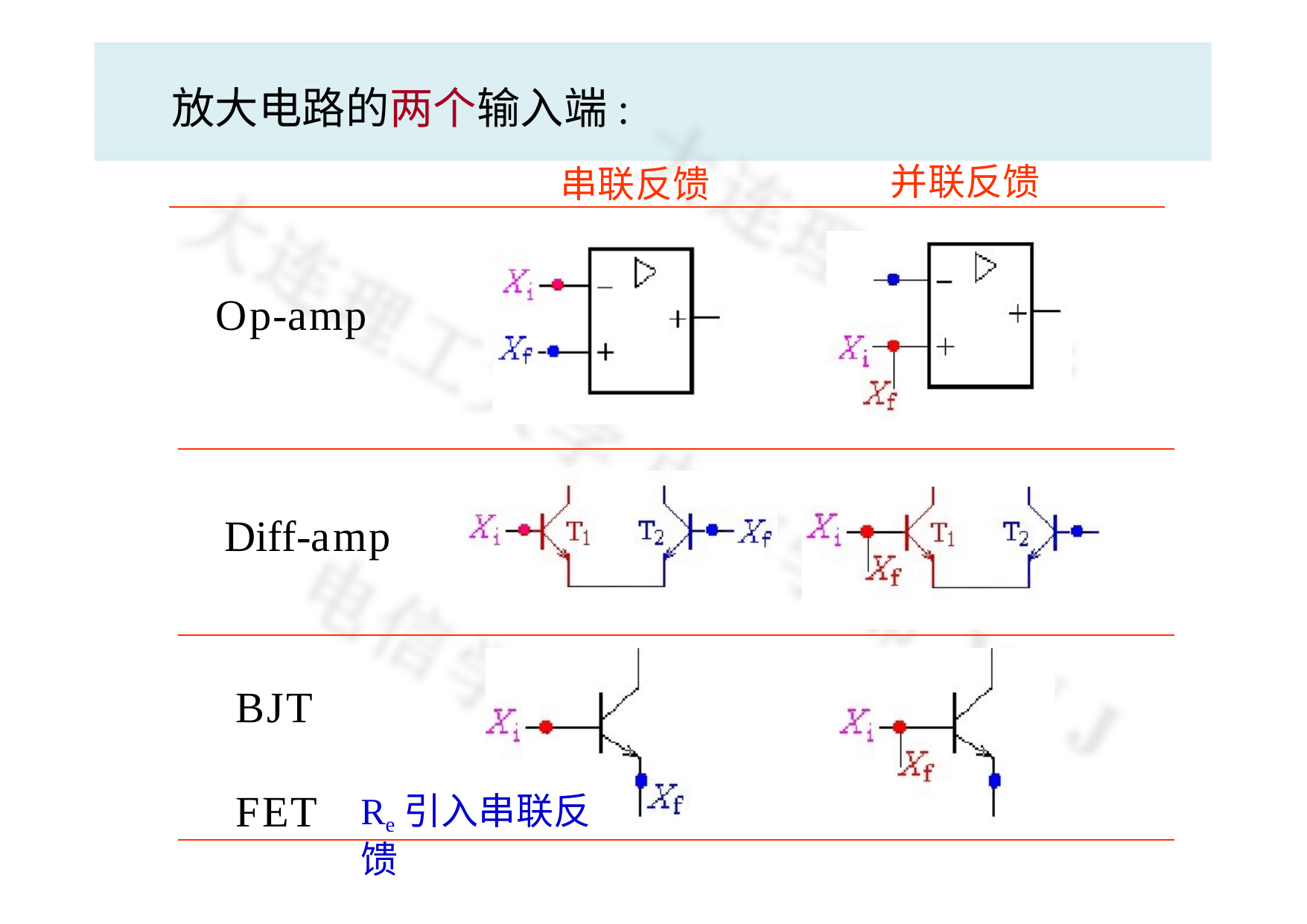

# 放大电路的两个输入端:
并联反馈
串联反馈

Op-amp

Diff-amp

BJT  FET
Re引入串联反馈